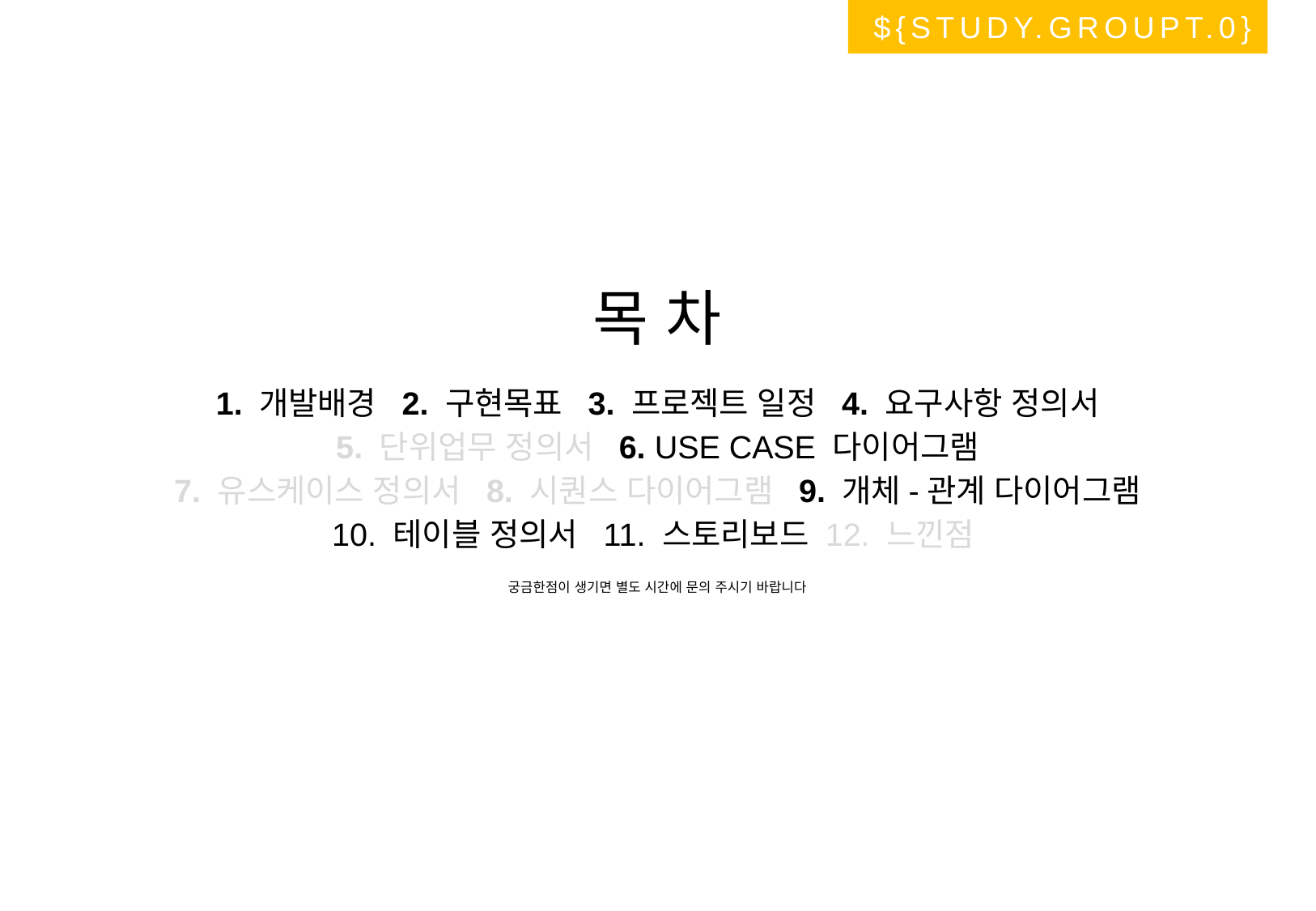

${STUDY.GROUPT.0}
목 차
1. 개발배경  2. 구현목표  3. 프로젝트 일정  4. 요구사항 정의서
5. 단위업무 정의서  6. USE CASE 다이어그램
7. 유스케이스 정의서  8. 시퀀스 다이어그램  9. 개체-관계 다이어그램
10. 테이블 정의서  11. 스토리보드 12. 느낀점
궁금한점이 생기면 별도 시간에 문의 주시기 바랍니다